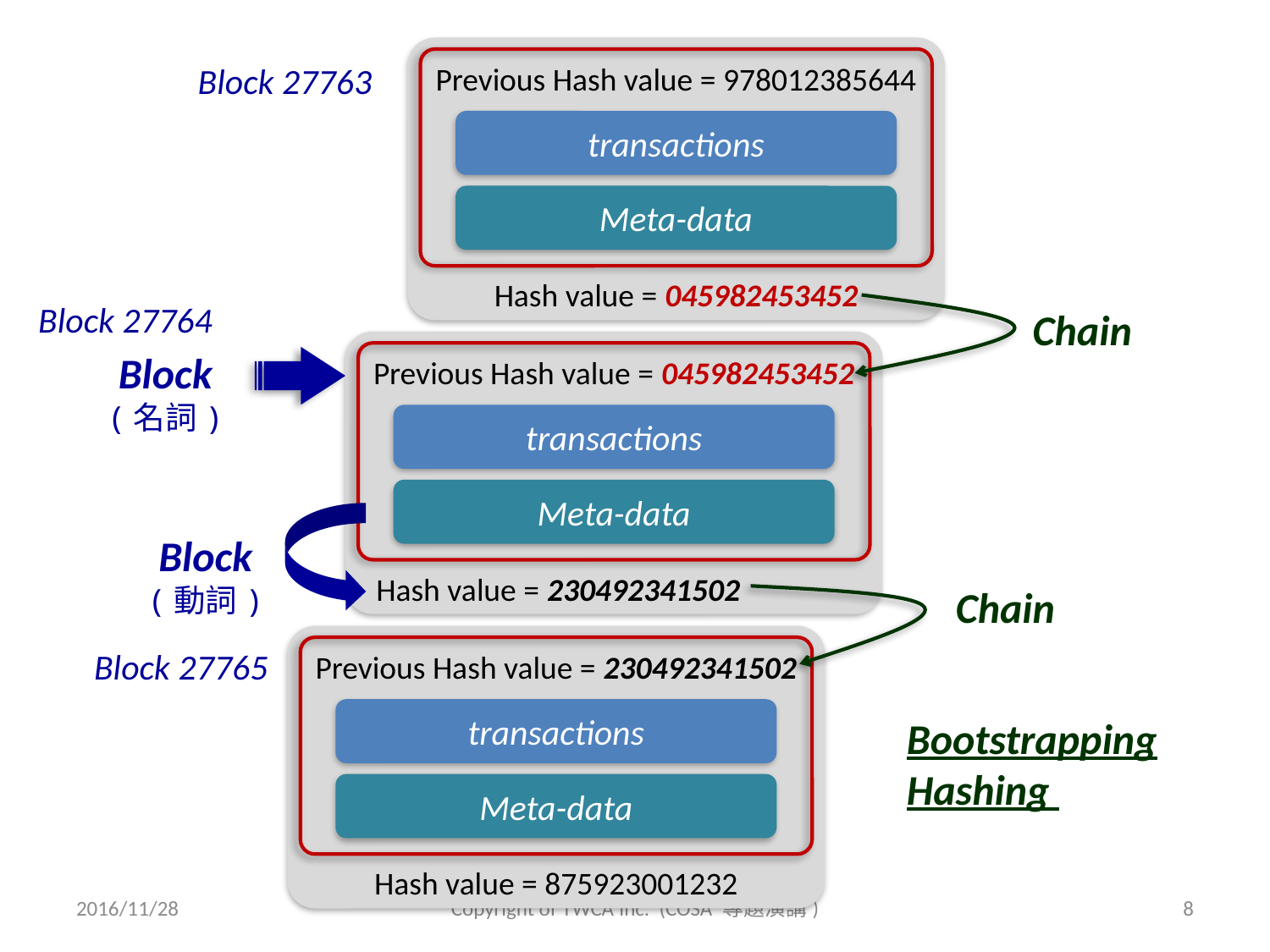

Previous Hash value = 978012385644
transactions
Meta-data
Hash value = 045982453452
Block 27763
Block 27764

Chain

Previous Hash value = 045982453452
transactions
Meta-data
Block
(名詞)

Block
(動詞)
Hash value = 230492341502
Chain

Previous Hash value = 230492341502
transactions
Meta-data
Hash value = 875923001232
Block 27765
Bootstrapping
Hashing
2016/11/28
Copyright of TWCA Inc.  (COSA 專題演講)
8